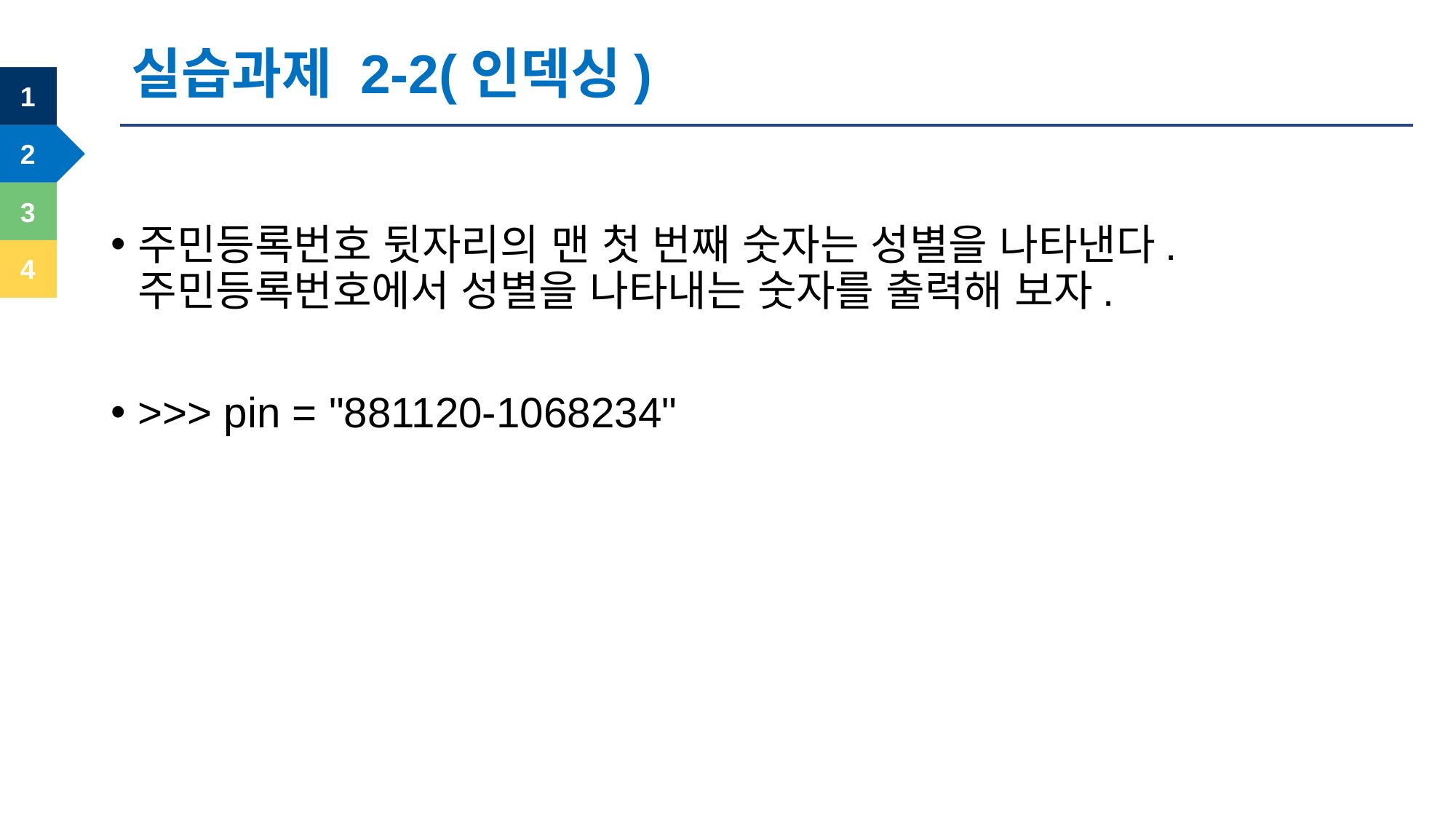

실습과제 2-2(인덱싱)
주민등록번호 뒷자리의 맨 첫 번째 숫자는 성별을 나타낸다. 주민등록번호에서 성별을 나타내는 숫자를 출력해 보자.

>>> pin = "881120-1068234"